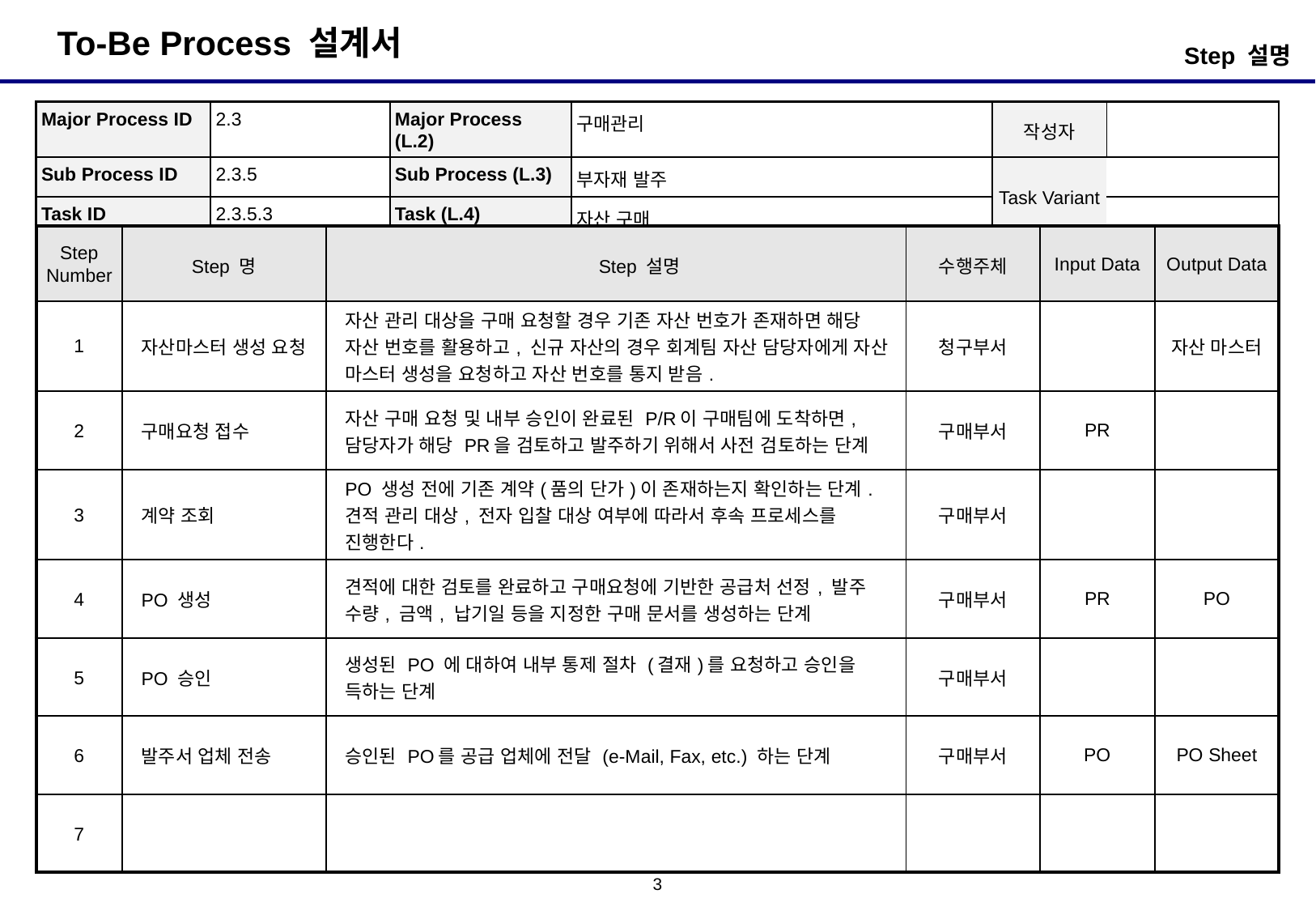

Step 설명
| Major Process ID | 2.3 | Major Process (L.2) | 구매관리 | 작성자 |  |
| --- | --- | --- | --- | --- | --- |
| Sub Process ID | 2.3.5 | Sub Process (L.3) | 부자재 발주 | Task Variant |  |
| Task ID | 2.3.5.3 | Task (L.4) | 자산 구매 |  |  |
| Step Number | Step 명 | Step 설명 | 수행주체 | Input Data | Output Data |
| --- | --- | --- | --- | --- | --- |
| 1 | 자산마스터 생성 요청 | 자산 관리 대상을 구매 요청할 경우 기존 자산 번호가 존재하면 해당 자산 번호를 활용하고, 신규 자산의 경우 회계팀 자산 담당자에게 자산 마스터 생성을 요청하고 자산 번호를 통지 받음. | 청구부서 |  | 자산 마스터 |
| 2 | 구매요청 접수 | 자산 구매 요청 및 내부 승인이 완료된 P/R이 구매팀에 도착하면, 담당자가 해당 PR을 검토하고 발주하기 위해서 사전 검토하는 단계 | 구매부서 | PR |  |
| 3 | 계약 조회 | PO 생성 전에 기존 계약(품의 단가)이 존재하는지 확인하는 단계. 견적 관리 대상, 전자 입찰 대상 여부에 따라서 후속 프로세스를 진행한다. | 구매부서 |  |  |
| 4 | PO 생성 | 견적에 대한 검토를 완료하고 구매요청에 기반한 공급처 선정, 발주 수량, 금액, 납기일 등을 지정한 구매 문서를 생성하는 단계 | 구매부서 | PR | PO |
| 5 | PO 승인 | 생성된 PO 에 대하여 내부 통제 절차 (결재)를 요청하고 승인을 득하는 단계 | 구매부서 |  |  |
| 6 | 발주서 업체 전송 | 승인된 PO를 공급 업체에 전달 (e-Mail, Fax, etc.) 하는 단계 | 구매부서 | PO | PO Sheet |
| 7 |  |  |  |  |  |